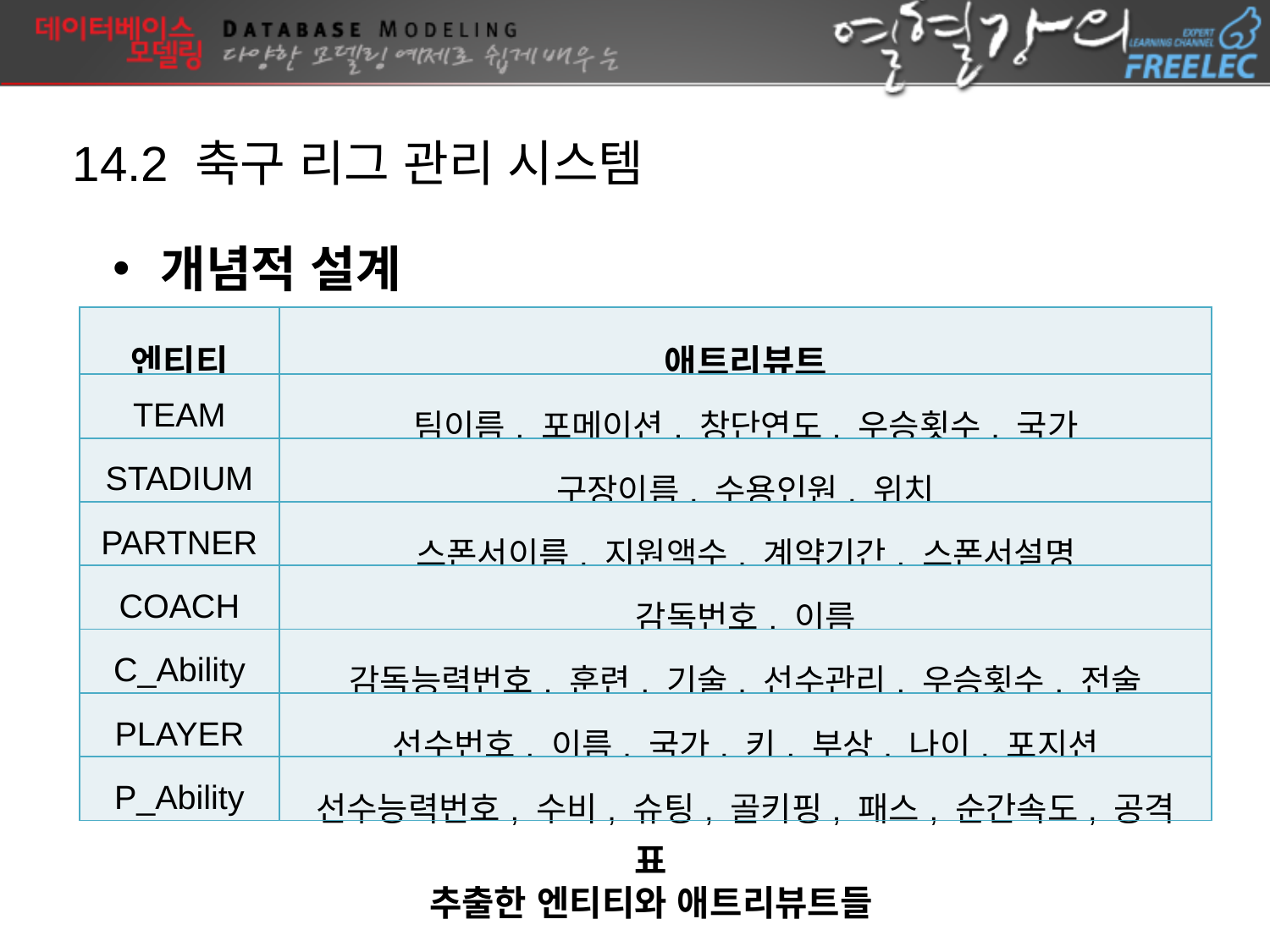

14.2 축구 리그 관리 시스템
개념적 설계
| 엔티티 | 애트리뷰트 |
| --- | --- |
| TEAM | 팀이름, 포메이션, 창단연도, 우승횟수, 국가 |
| STADIUM | 구장이름, 수용인원, 위치 |
| PARTNER | 스폰서이름, 지원액수, 계약기간, 스폰서설명 |
| COACH | 감독번호, 이름 |
| C\_Ability | 감독능력번호, 훈련, 기술, 선수관리, 우승횟수, 전술 |
| PLAYER | 선수번호, 이름, 국가, 키, 부상, 나이, 포지션 |
| P\_Ability | 선수능력번호, 수비, 슈팅, 골키핑, 패스, 순간속도, 공격 |
표
추출한 엔티티와 애트리뷰트들